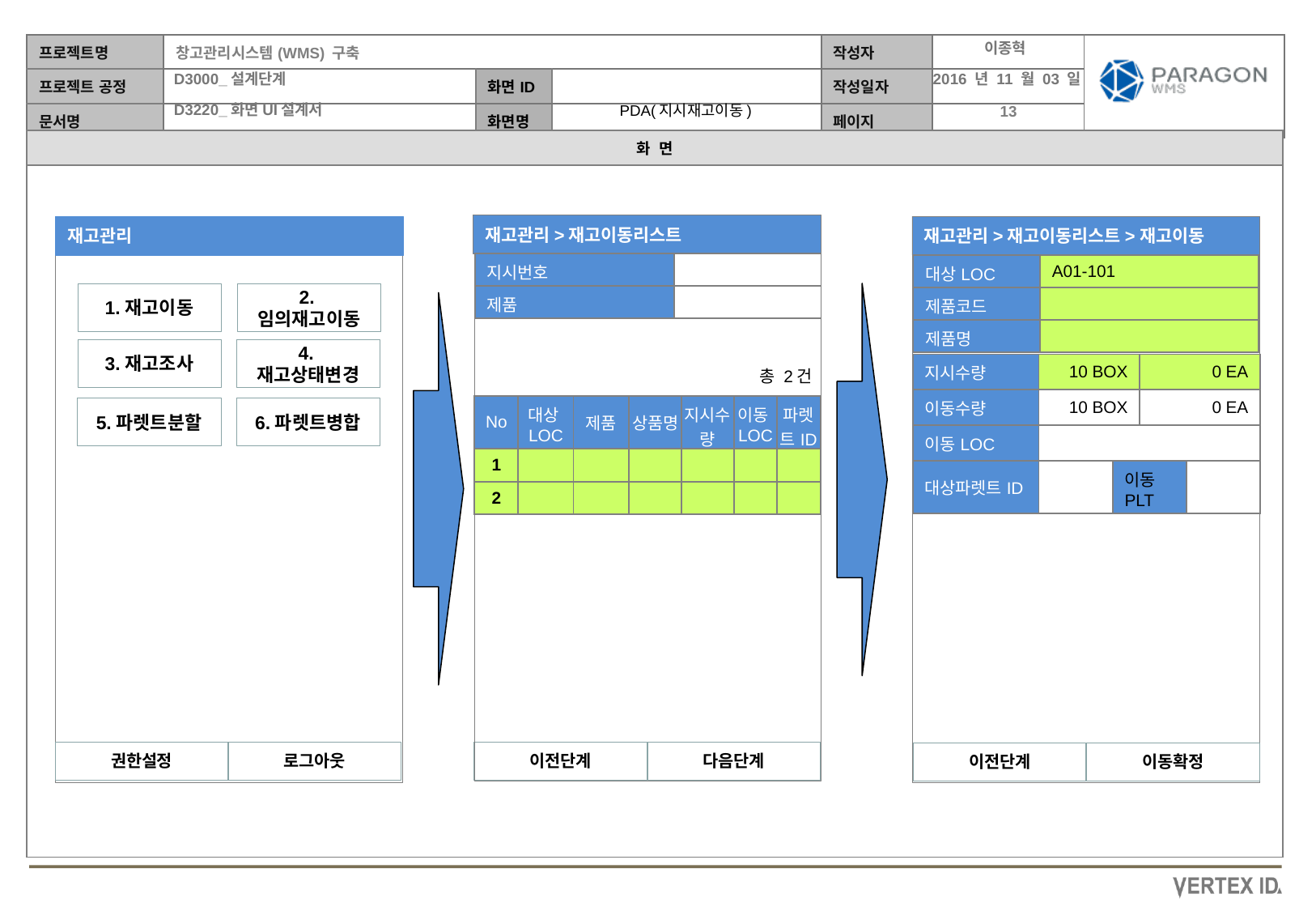

이종혁
2016 년 11 월 03 일
PDA(지시재고이동)
재고관리>재고이동리스트

재고관리>재고이동리스트>재고이동

재고관리

| 지시번호 |  |
| --- | --- |
| 제품 |  |
| 대상LOC | A01-101 |
| --- | --- |
| 제품코드 |  |
| 제품명 |  |
1.재고이동
2.임의재고이동

4.재고상태변경
3.재고조사
| 지시수량 | 10 BOX |  | 0 EA |  |
| --- | --- | --- | --- | --- |
| 이동수량 | 10 BOX |  | 0 EA |  |
| 이동LOC |  |  |  |  |
| 대상파렛트ID |  | 이동PLT |  |  |
총 2건
| No | 대상LOC | 제품 | 상품명 | 지시수량 | 이동LOC | 파렛트ID |
| --- | --- | --- | --- | --- | --- | --- |
| 1 |  |  |  |  |  |  |
| 2 |  |  |  |  |  |  |
6.파렛트병합
5.파렛트분할
권한설정
로그아웃
이전단계
다음단계
이전단계
이동확정